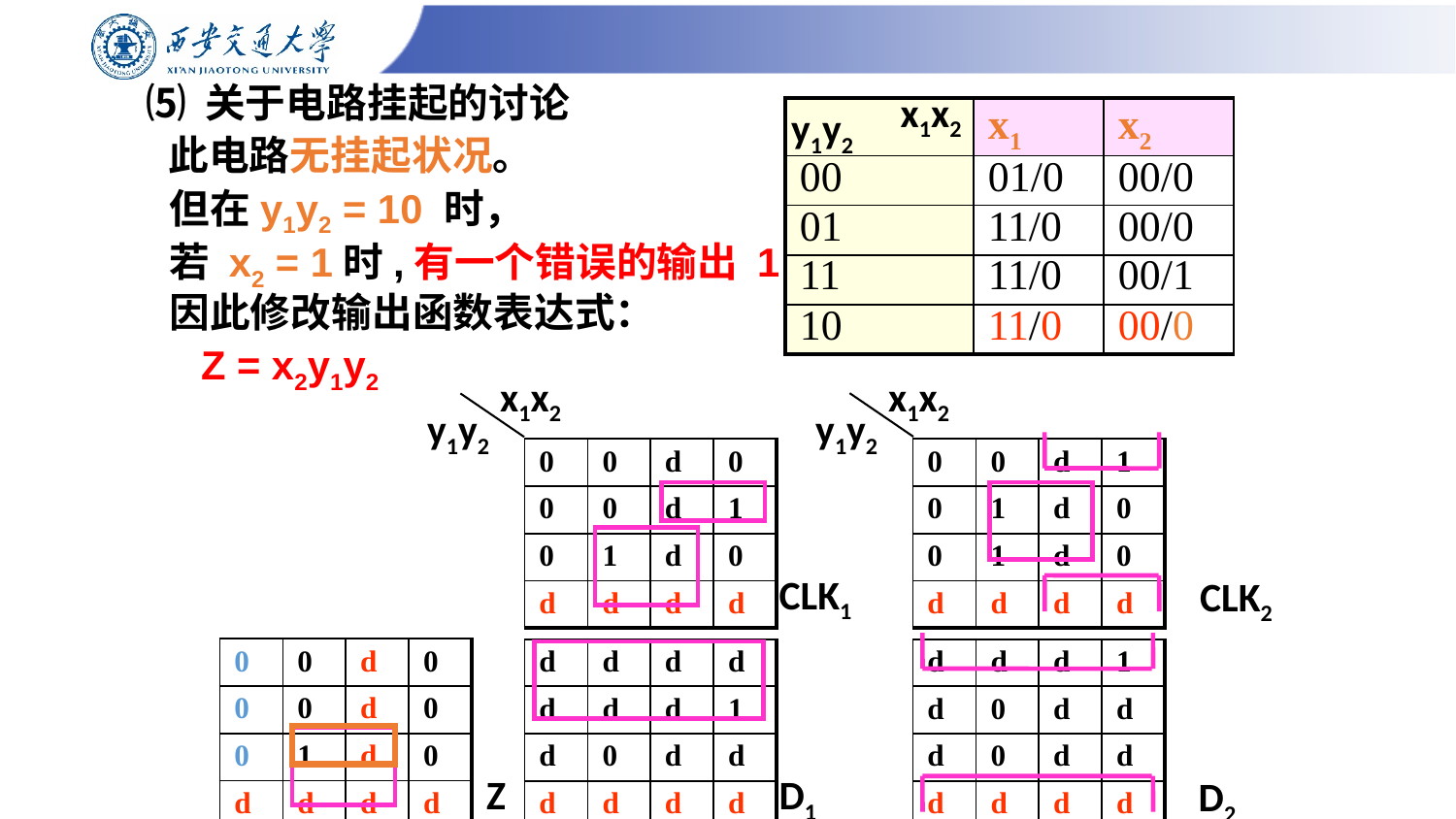

# ⑸ 关于电路挂起的讨论
x1x2
y1y2
|  | x1 | x2 |
| --- | --- | --- |
| 00 | 01/0 | 00/0 |
| 01 | 11/0 | 00/0 |
| 11 | 11/0 | 00/1 |
| 10 | 11/0 | 00/0 |
    此电路无挂起状况。
    但在y1y2 = 10 时，
    若 x2 = 1时,有一个错误的输出 1
    因此修改输出函数表达式：
       Z = x2y1y2
x1x2
x1x2
|  |  |  |  |  |
| --- | --- | --- | --- | --- |
|  | 0 | 0 | d | 0 |
|  | 0 | 0 | d | 1 |
|  | 0 | 1 | d | 0 |
|  | d | d | d | d |
|  |  |  |  |  |
| --- | --- | --- | --- | --- |
|  | 0 | 0 | d | 1 |
|  | 0 | 1 | d | 0 |
|  | 0 | 1 | d | 0 |
|  | d | d | d | d |
y1y2
y1y2

CLK1
CLK2

|  |  |  |  |  |
| --- | --- | --- | --- | --- |
|  | 0 | 0 | d | 0 |
|  | 0 | 0 | d | 0 |
|  | 0 | 1 | d | 0 |
|  | d | d | d | d |
|  |  |  |  |  |
| --- | --- | --- | --- | --- |
|  | d | d | d | d |
|  | d | d | d | 1 |
|  | d | 0 | d | d |
|  | d | d | d | d |
|  |  |  |  |  |
| --- | --- | --- | --- | --- |
|  | d | d | d | 1 |
|  | d | 0 | d | d |
|  | d | 0 | d | d |
|  | d | d | d | d |

Z
D1
D2